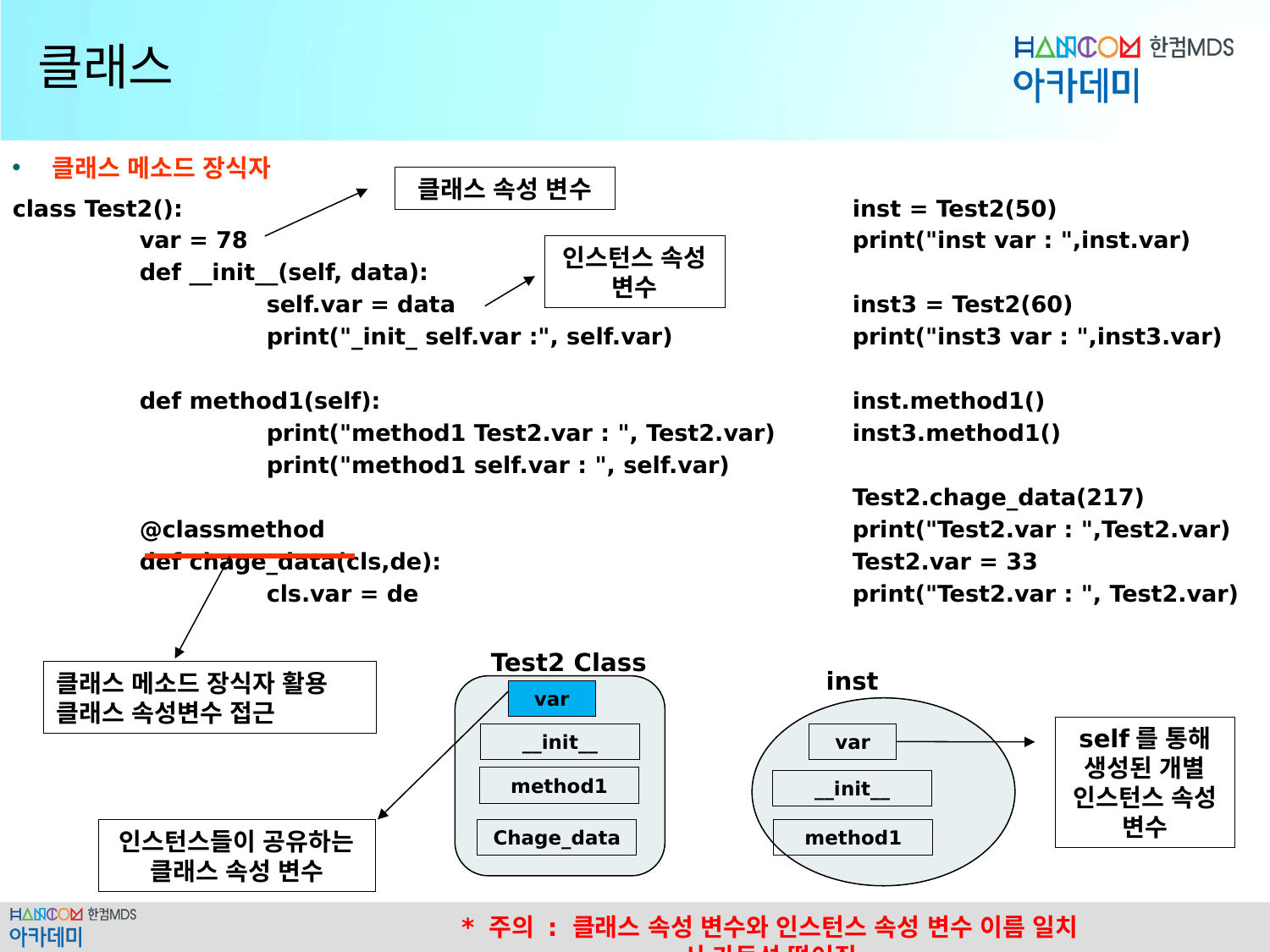

# 클래스
클래스 메소드 장식자
클래스 속성 변수
class Test2():
	var = 78
	def __init__(self, data):
		self.var = data
		print("_init_ self.var :", self.var)

	def method1(self):
		print("method1 Test2.var : ", Test2.var)
		print("method1 self.var : ", self.var)

	@classmethod
	def chage_data(cls,de):
		cls.var = de
inst = Test2(50)
print("inst var : ",inst.var)

inst3 = Test2(60)
print("inst3 var : ",inst3.var)

inst.method1()
inst3.method1()

Test2.chage_data(217)
print("Test2.var : ",Test2.var)
Test2.var = 33
print("Test2.var : ", Test2.var)
인스턴스 속성 변수
Test2 Class
inst
클래스 메소드 장식자 활용 클래스 속성변수 접근

var

self를 통해 생성된 개별 인스턴스 속성 변수
__init__
var
method1
__init__
인스턴스들이 공유하는 클래스 속성 변수
Chage_data
method1
* 주의 : 클래스 속성 변수와 인스턴스 속성 변수 이름 일치 시 가독성 떨어짐